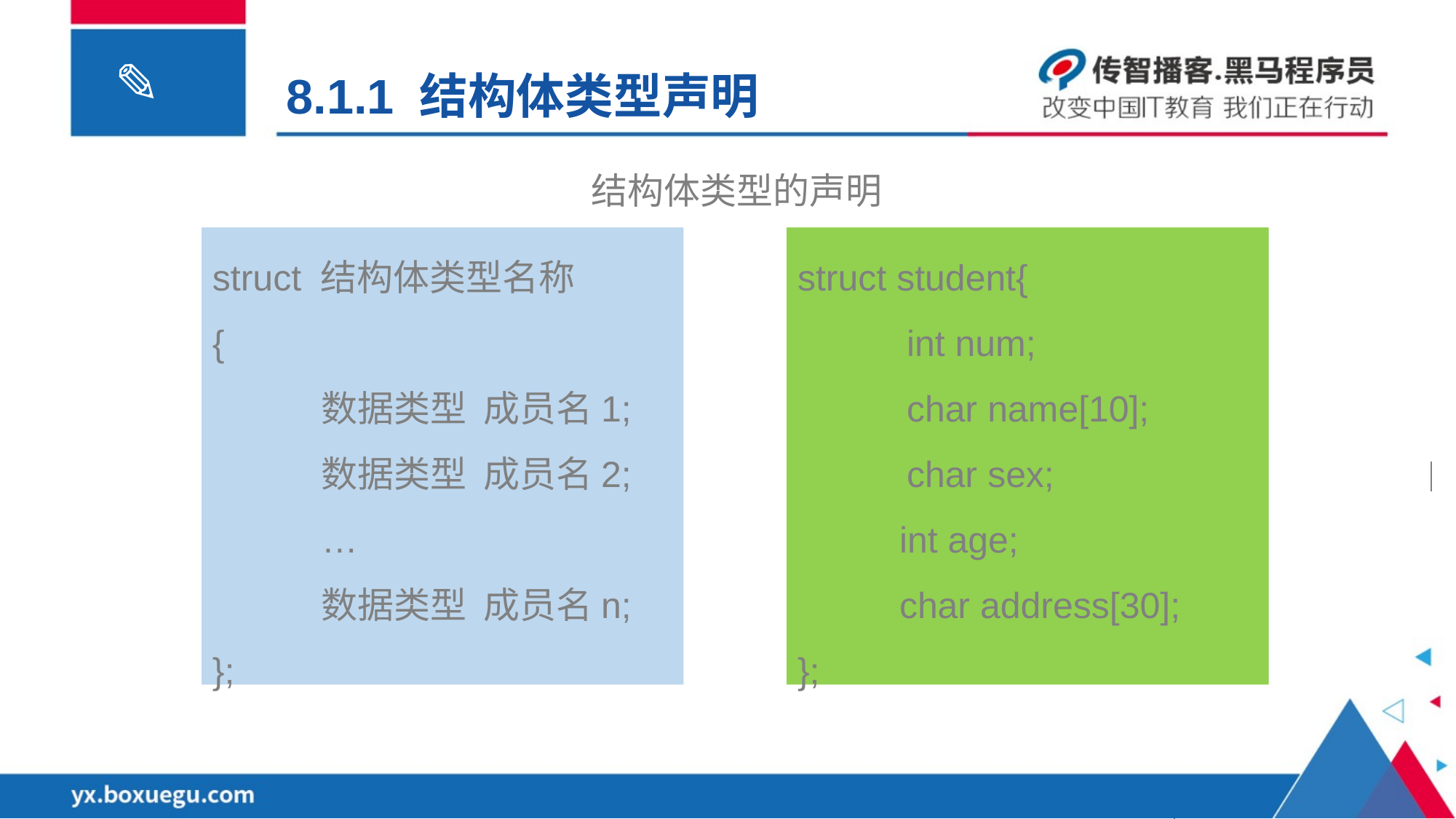

8.1.1 结构体类型声明
结构体类型的声明
struct student{
	int num;
	char name[10];
	char sex;
          int age;
          char address[30];
};
struct 结构体类型名称
{
	数据类型  成员名1;
	数据类型  成员名2;
	…
	数据类型  成员名n;
};